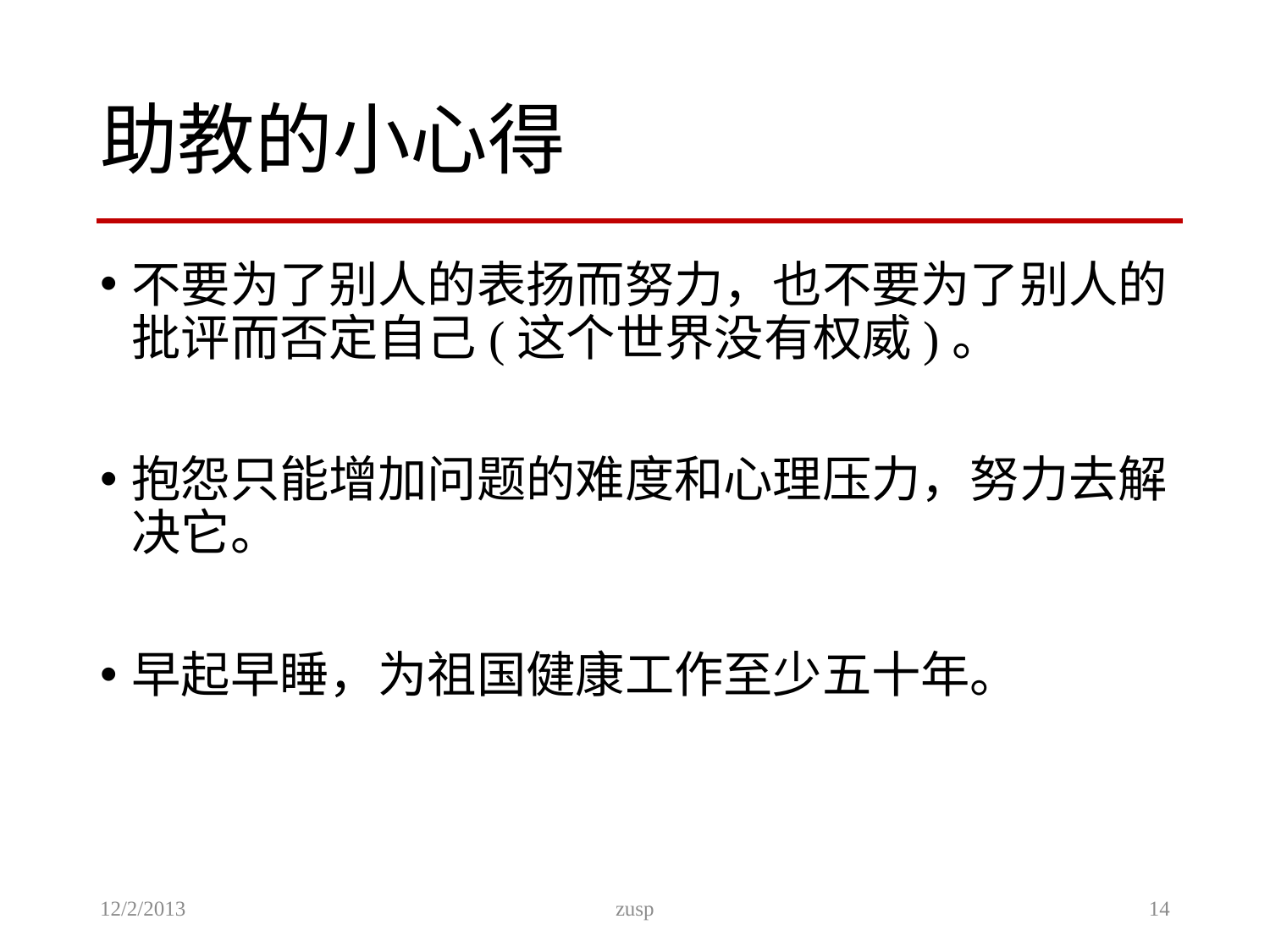

# 助教的小心得
不要为了别人的表扬而努力，也不要为了别人的批评而否定自己(这个世界没有权威)。

抱怨只能增加问题的难度和心理压力，努力去解决它。

早起早睡，为祖国健康工作至少五十年。

12/2/2013
zusp
14